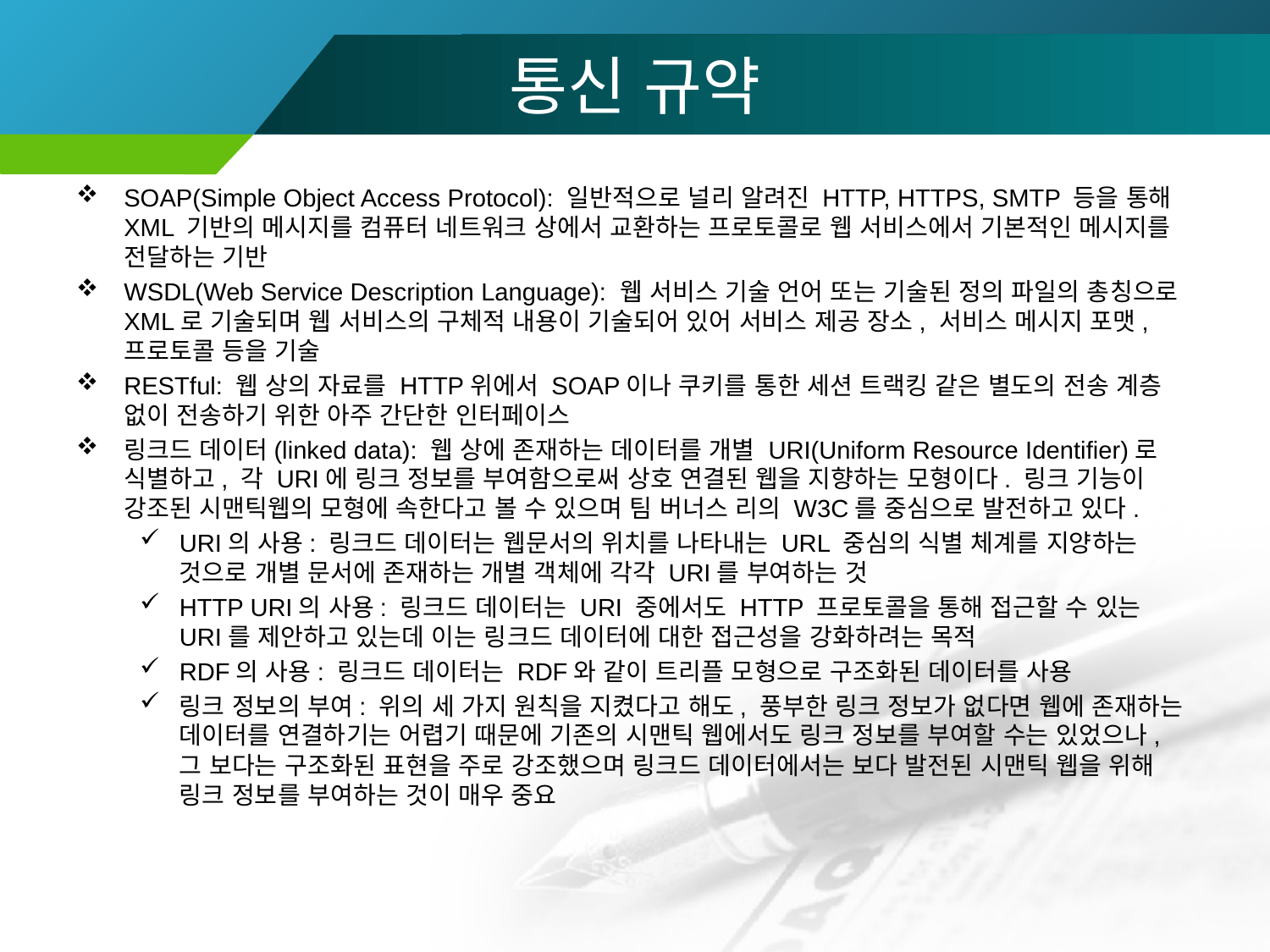

# 통신 규약
SOAP(Simple Object Access Protocol): 일반적으로 널리 알려진 HTTP, HTTPS, SMTP 등을 통해 XML 기반의 메시지를 컴퓨터 네트워크 상에서 교환하는 프로토콜로 웹 서비스에서 기본적인 메시지를 전달하는 기반
WSDL(Web Service Description Language): 웹 서비스 기술 언어 또는 기술된 정의 파일의 총칭으로 XML로 기술되며 웹 서비스의 구체적 내용이 기술되어 있어 서비스 제공 장소, 서비스 메시지 포맷, 프로토콜 등을 기술
RESTful: 웹 상의 자료를 HTTP위에서 SOAP이나 쿠키를 통한 세션 트랙킹 같은 별도의 전송 계층 없이 전송하기 위한 아주 간단한 인터페이스
링크드 데이터(linked data): 웹 상에 존재하는 데이터를 개별 URI(Uniform Resource Identifier)로 식별하고, 각 URI에 링크 정보를 부여함으로써 상호 연결된 웹을 지향하는 모형이다. 링크 기능이 강조된 시맨틱웹의 모형에 속한다고 볼 수 있으며 팀 버너스 리의 W3C를 중심으로 발전하고 있다.
URI의 사용: 링크드 데이터는 웹문서의 위치를 나타내는 URL 중심의 식별 체계를 지양하는 것으로 개별 문서에 존재하는 개별 객체에 각각 URI를 부여하는 것
HTTP URI의 사용: 링크드 데이터는 URI 중에서도 HTTP 프로토콜을 통해 접근할 수 있는 URI를 제안하고 있는데 이는 링크드 데이터에 대한 접근성을 강화하려는 목적
RDF의 사용: 링크드 데이터는 RDF와 같이 트리플 모형으로 구조화된 데이터를 사용
링크 정보의 부여: 위의 세 가지 원칙을 지켰다고 해도, 풍부한 링크 정보가 없다면 웹에 존재하는 데이터를 연결하기는 어렵기 때문에 기존의 시맨틱 웹에서도 링크 정보를 부여할 수는 있었으나, 그 보다는 구조화된 표현을 주로 강조했으며 링크드 데이터에서는 보다 발전된 시맨틱 웹을 위해 링크 정보를 부여하는 것이 매우 중요